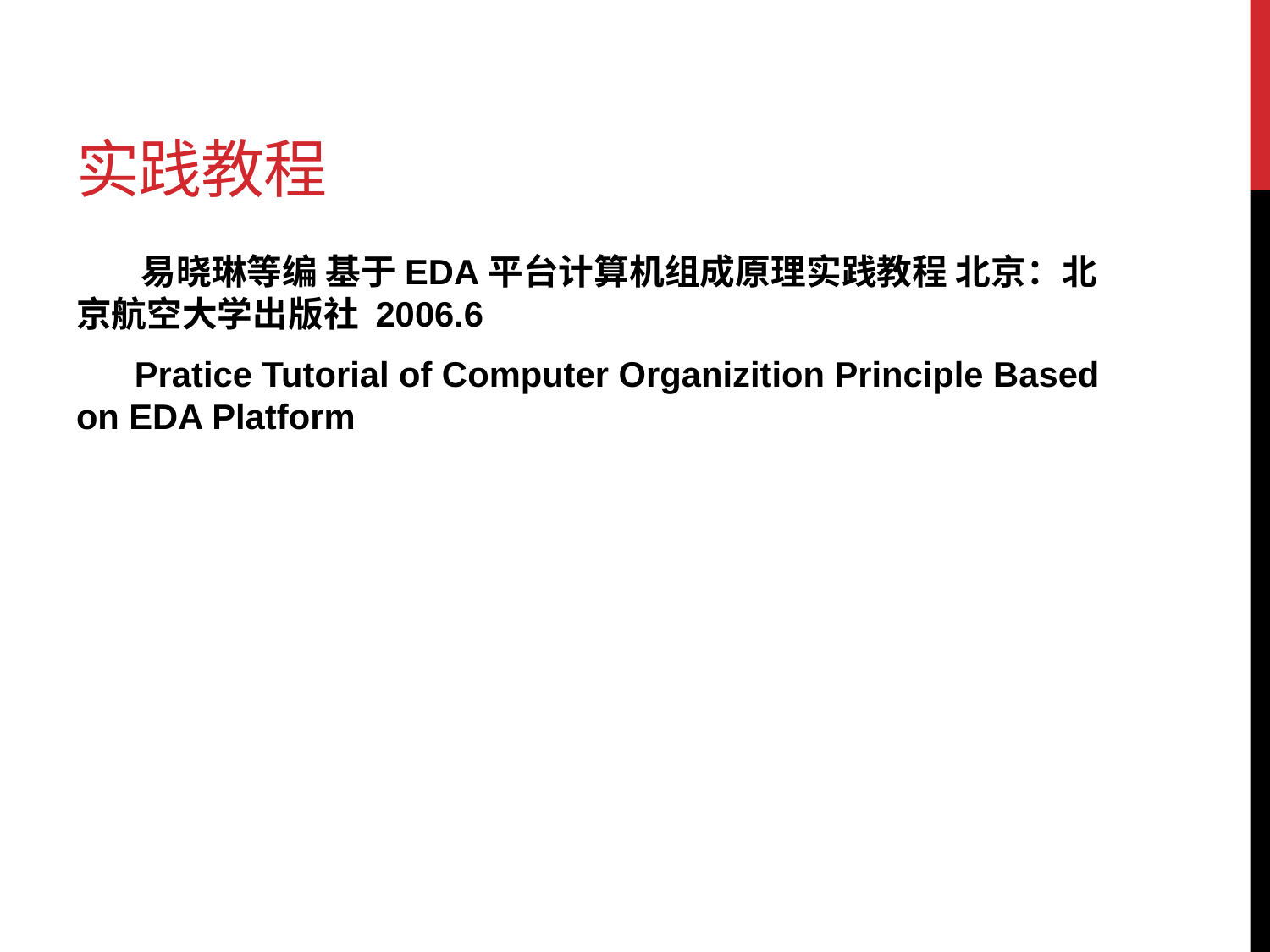

# 实践教程
       易晓琳等编 基于EDA平台计算机组成原理实践教程 北京：北京航空大学出版社 2006.6
      Pratice Tutorial of Computer Organizition Principle Based on EDA Platform